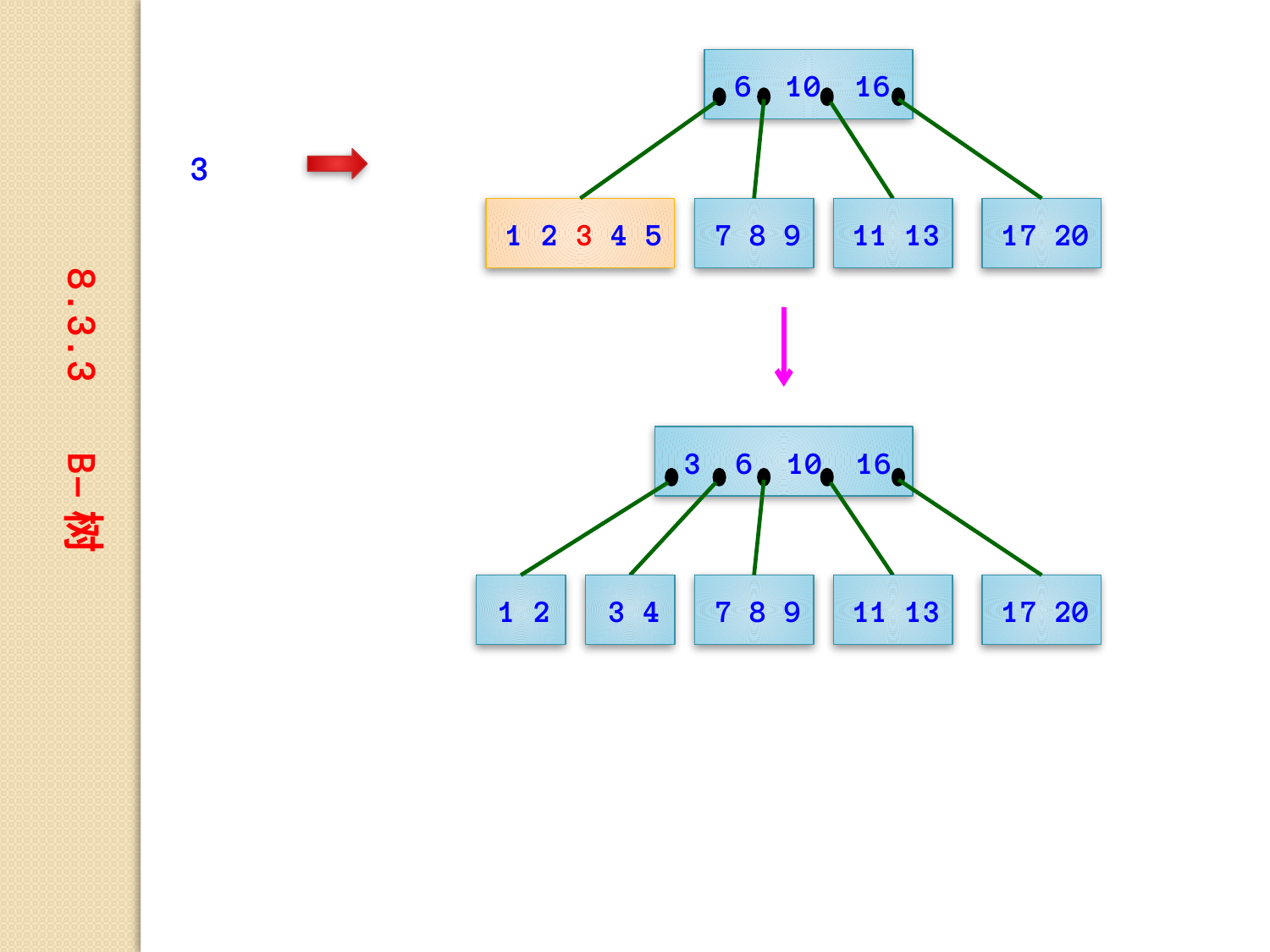

6  10  16

3

1 2 3 4 5
7 8 9
11 13
17 20
8.3.3   B-树
3  6  10  16

1 2
3 4
7 8 9
11 13
17 20